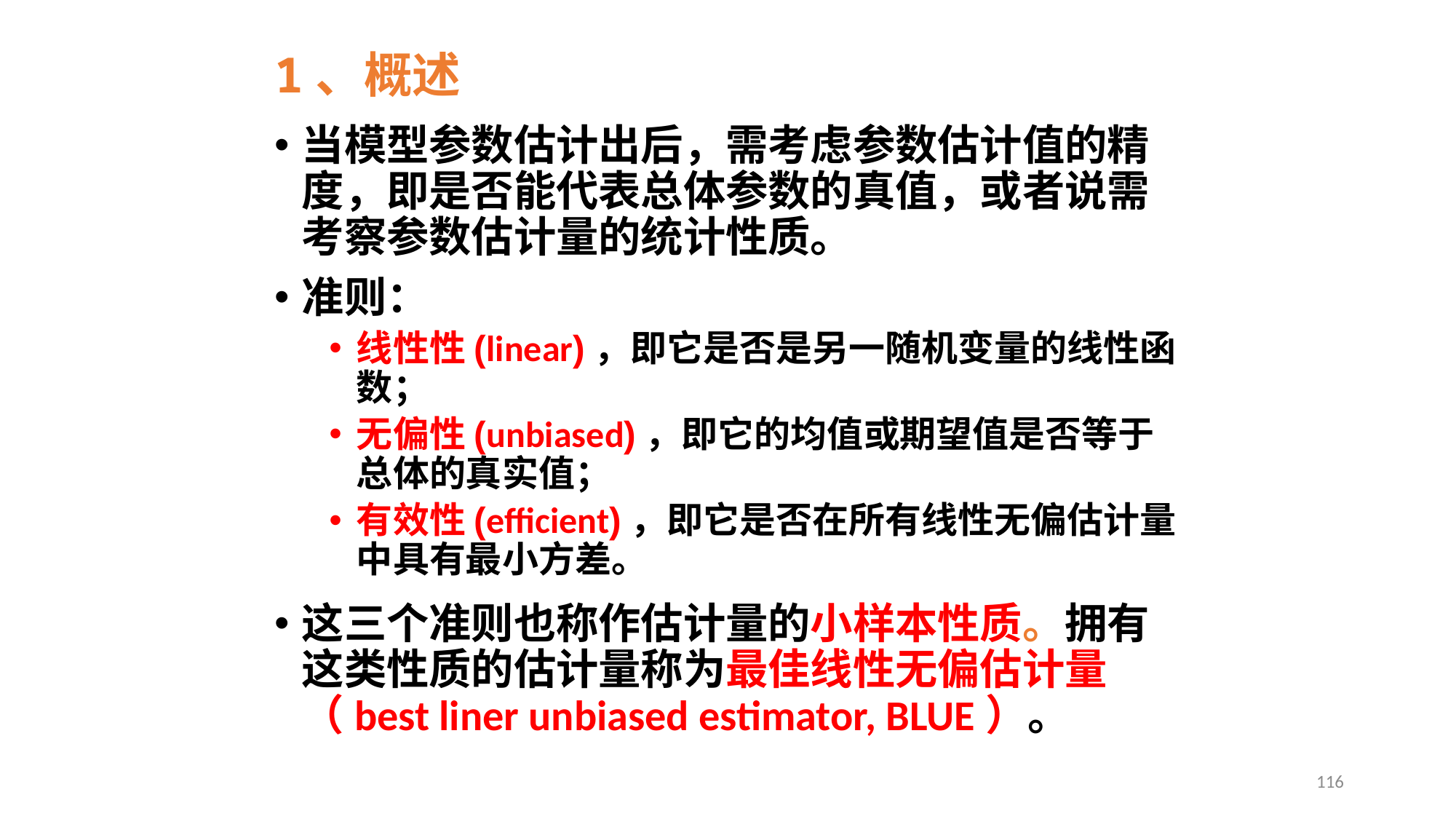

# 1、概述
当模型参数估计出后，需考虑参数估计值的精度，即是否能代表总体参数的真值，或者说需考察参数估计量的统计性质。
准则：
线性性(linear)，即它是否是另一随机变量的线性函数；
无偏性(unbiased)，即它的均值或期望值是否等于总体的真实值；
有效性(efficient)，即它是否在所有线性无偏估计量中具有最小方差。
这三个准则也称作估计量的小样本性质。拥有这类性质的估计量称为最佳线性无偏估计量（best liner unbiased estimator, BLUE）。
116